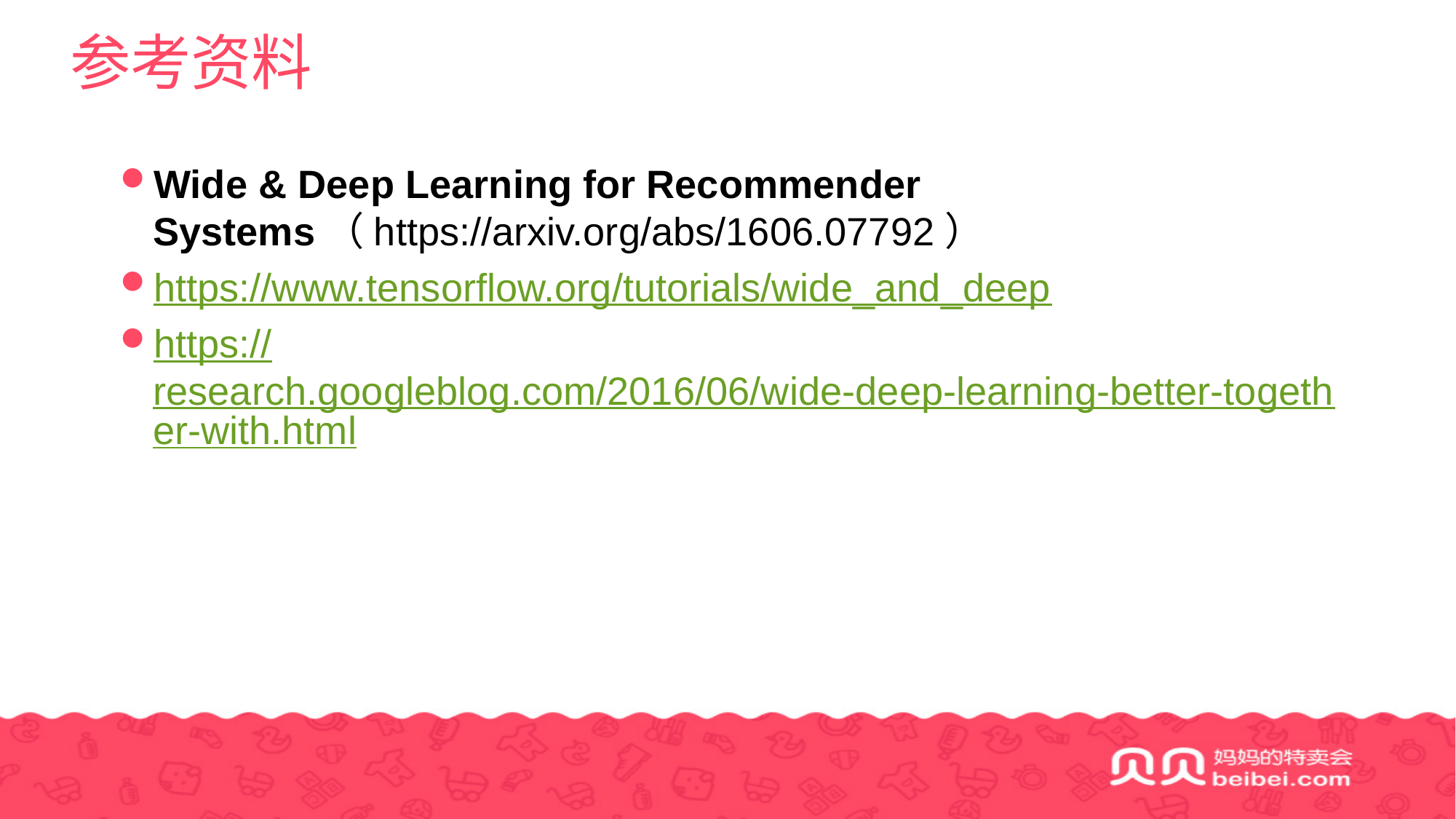

# 参考资料
Wide & Deep Learning for Recommender Systems（https://arxiv.org/abs/1606.07792）
https://www.tensorflow.org/tutorials/wide_and_deep
https://research.googleblog.com/2016/06/wide-deep-learning-better-together-with.html